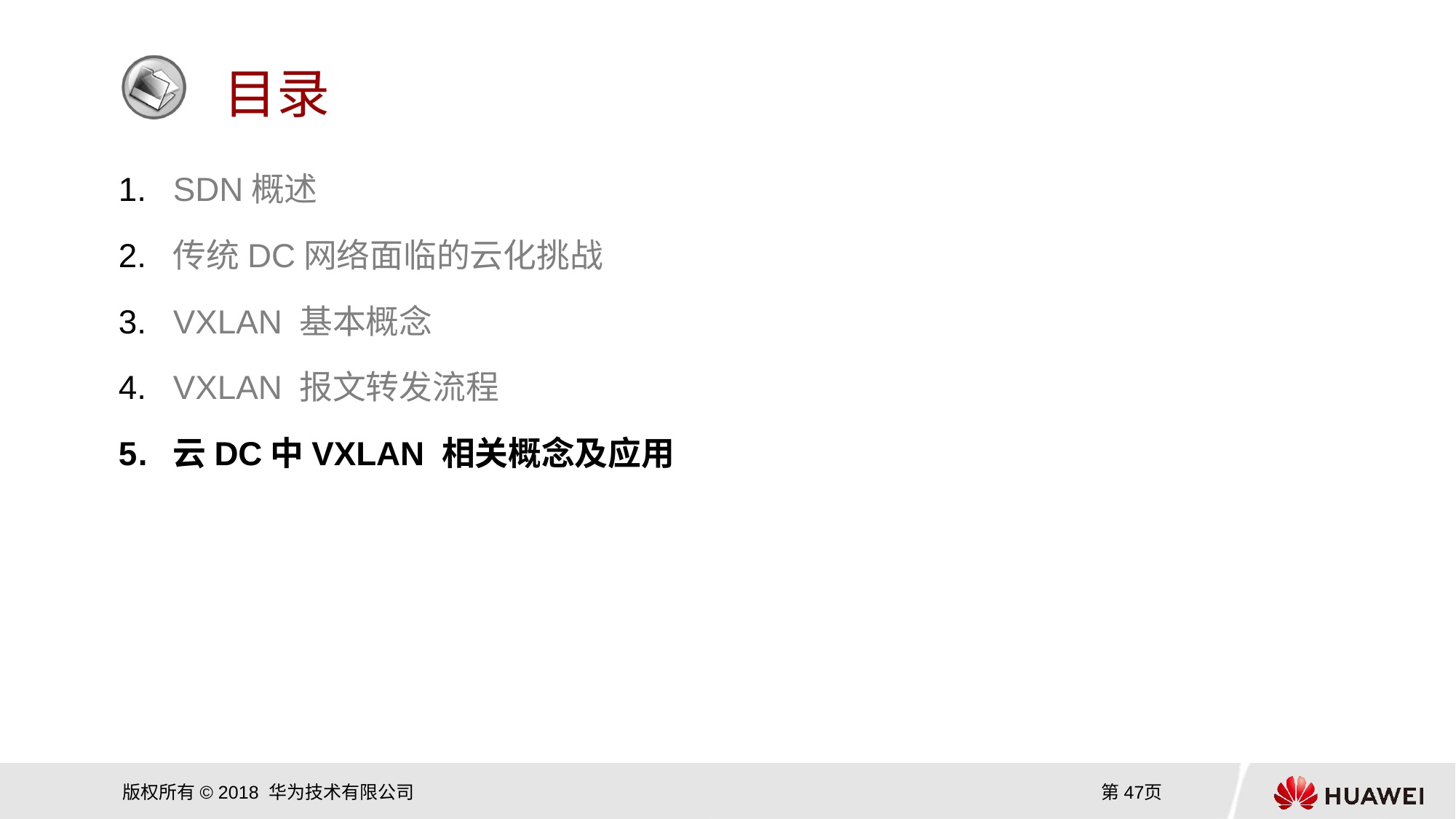

SDN概述
传统DC网络面临的云化挑战
VXLAN 基本概念
VXLAN 报文转发流程
云DC中VXLAN 相关概念及应用